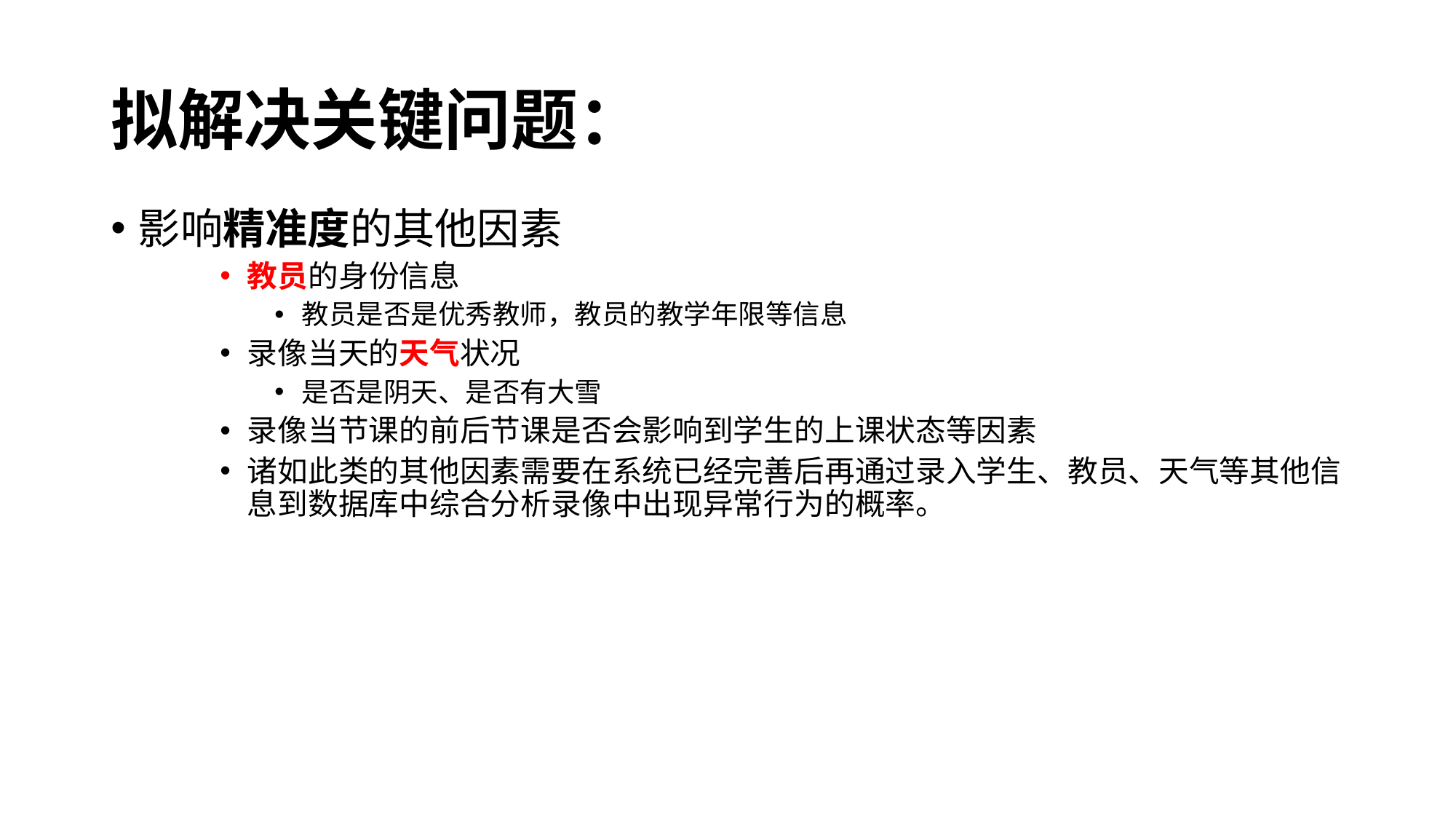

# 拟解决关键问题：
影响精准度的其他因素
教员的身份信息
教员是否是优秀教师，教员的教学年限等信息
录像当天的天气状况
是否是阴天、是否有大雪
录像当节课的前后节课是否会影响到学生的上课状态等因素
诸如此类的其他因素需要在系统已经完善后再通过录入学生、教员、天气等其他信息到数据库中综合分析录像中出现异常行为的概率。